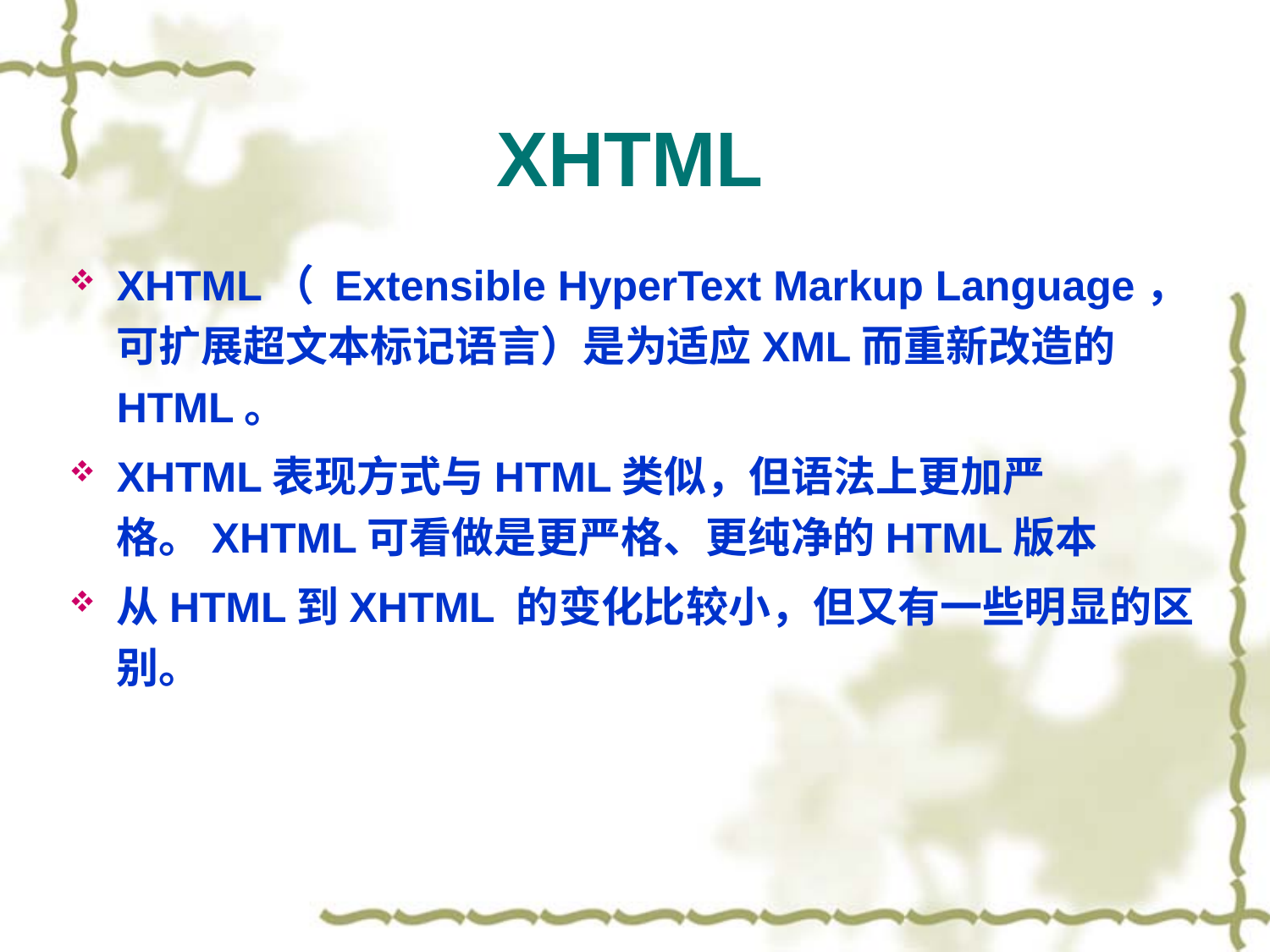

# XHTML
XHTML（ Extensible HyperText Markup Language，可扩展超文本标记语言）是为适应XML而重新改造的HTML。
XHTML表现方式与HTML类似，但语法上更加严格。XHTML可看做是更严格、更纯净的HTML版本
从HTML到XHTML 的变化比较小，但又有一些明显的区别。